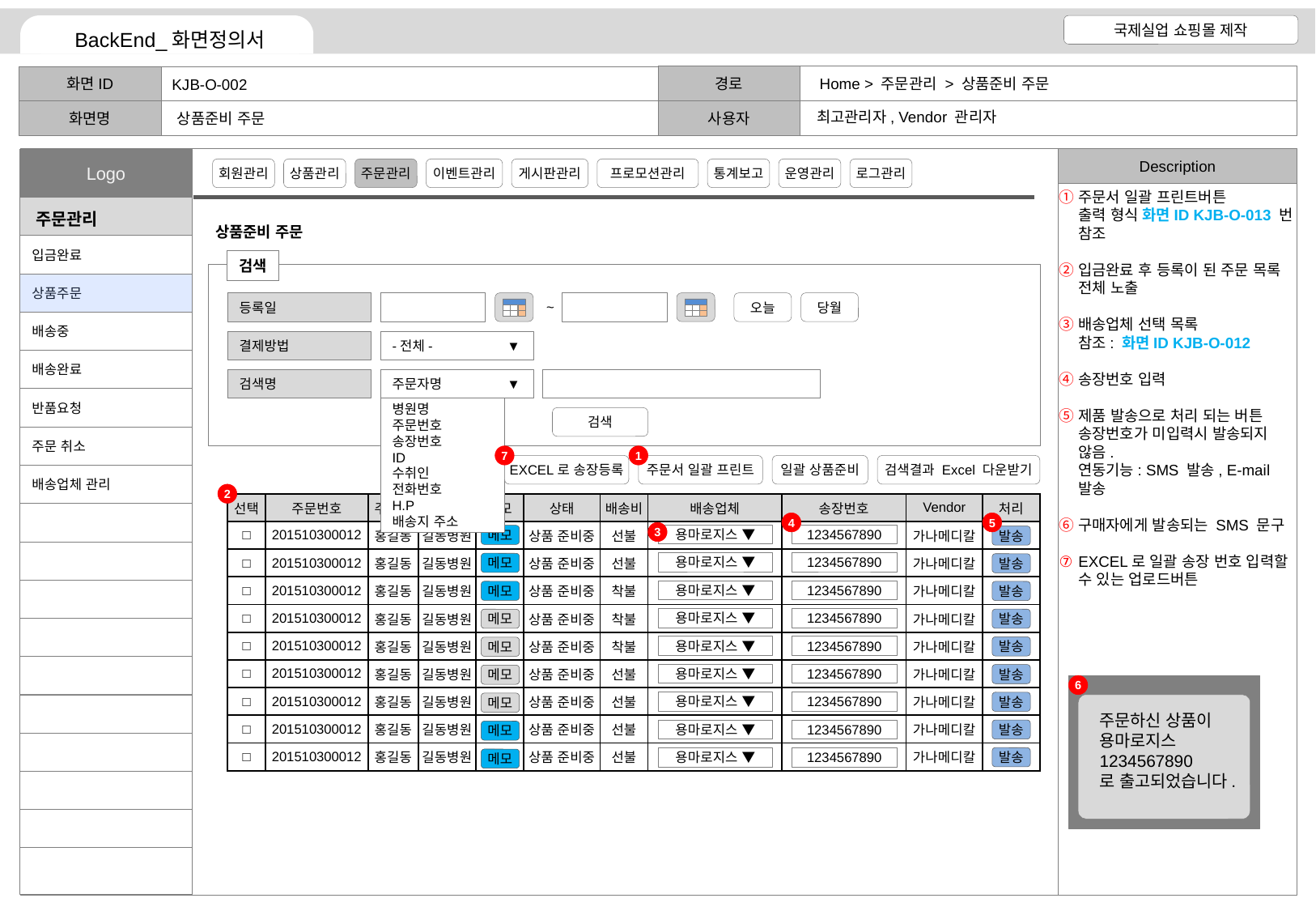

Home > 주문관리 > 상품준비 주문
KJB-O-002
최고관리자, Vendor 관리자
상품준비 주문
주문서 일괄 프린트버튼
출력 형식 화면ID KJB-O-013 번 참조

입금완료 후 등록이 된 주문 목록 전체 노출

배송업체 선택 목록
참조: 화면ID KJB-O-012

송장번호 입력

제품 발송으로 처리 되는 버튼
송장번호가 미입력시 발송되지 않음.
연동기능: SMS 발송, E-mail 발송

구매자에게 발송되는 SMS 문구

EXCEL로 일괄 송장 번호 입력할 수 있는 업로드버튼
상품준비 주문
검색

등록일

~

오늘
당월
결제방법
-전체-
▼
검색명
주문자명
▼

병원명
주문번호
송장번호
ID
수취인
전화번호
H.P
배송지 주소
검색
7
1
EXCEL로 송장등록
주문서 일괄 프린트
일괄 상품준비
검색결과 Excel 다운받기
2
| 선택 | 주문번호 | 주문자 | 병원명 | 메모 | 상태 | 배송비 | 배송업체 | 송장번호 | Vendor | 처리 |
| --- | --- | --- | --- | --- | --- | --- | --- | --- | --- | --- |
| □ | 201510300012 | 홍길동 | 길동병원 |  | 상품 준비중 | 선불 |  |  | 가나메디칼 |  |
| □ | 201510300012 | 홍길동 | 길동병원 |  | 상품 준비중 | 선불 |  |  | 가나메디칼 |  |
| □ | 201510300012 | 홍길동 | 길동병원 |  | 상품 준비중 | 착불 |  |  | 가나메디칼 |  |
| □ | 201510300012 | 홍길동 | 길동병원 |  | 상품 준비중 | 착불 |  |  | 가나메디칼 |  |
| □ | 201510300012 | 홍길동 | 길동병원 |  | 상품 준비중 | 착불 |  |  | 가나메디칼 |  |
| □ | 201510300012 | 홍길동 | 길동병원 |  | 상품 준비중 | 선불 |  |  | 가나메디칼 |  |
| □ | 201510300012 | 홍길동 | 길동병원 |  | 상품 준비중 | 선불 |  |  | 가나메디칼 |  |
| □ | 201510300012 | 홍길동 | 길동병원 |  | 상품 준비중 | 선불 |  |  | 가나메디칼 |  |
| □ | 201510300012 | 홍길동 | 길동병원 |  | 상품 준비중 | 선불 |  |  | 가나메디칼 |  |
4
5
3
용마로지스 ▼
1234567890
메모
발송
용마로지스 ▼
1234567890
메모
발송
용마로지스 ▼
1234567890
메모
발송
용마로지스 ▼
1234567890
발송
메모
용마로지스 ▼
1234567890
발송
메모
용마로지스 ▼
1234567890
발송
메모

6
용마로지스 ▼
1234567890
발송
메모

주문하신 상품이
용마로지스
1234567890
로 출고되었습니다.
용마로지스 ▼
1234567890
발송
메모
용마로지스 ▼
1234567890
발송
메모